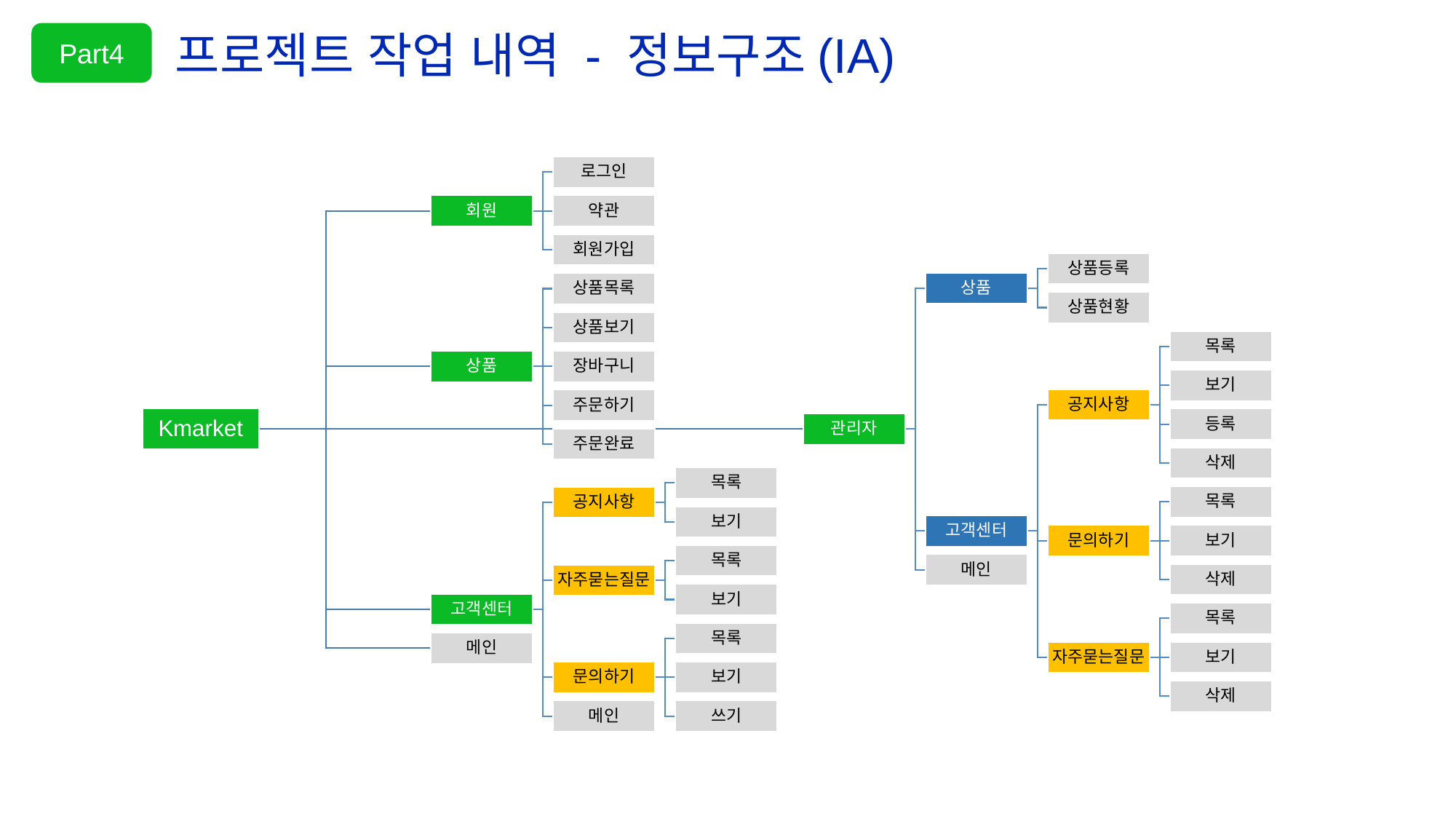

# 프로젝트 작업 내역 - 정보구조(IA)
Part4

Kmarket
회원
로그인
약관
회원가입
상품
상품목록
상품보기
장바구니
주문하기
주문완료
고객센터
공지사항
목록
보기
자주묻는질문
목록
보기
문의하기
목록
보기
쓰기
메인
메인
관리자
상품
상품등록
상품현황
고객센터
공지사항
목록
보기
등록
삭제
문의하기
목록
보기
삭제
자주묻는질문
목록
보기
삭제
메인